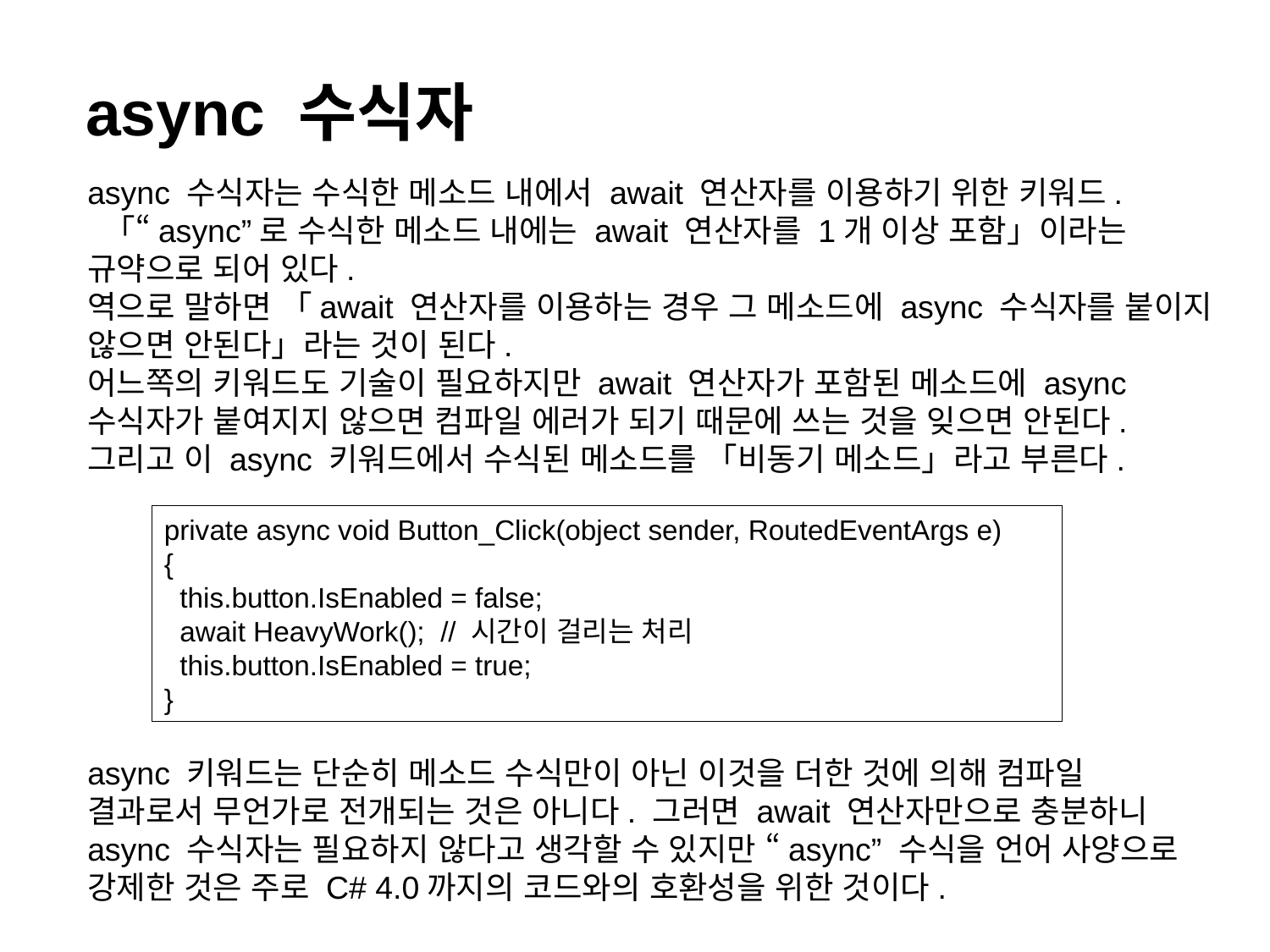

async 수식자
async 수식자는 수식한 메소드 내에서 await 연산자를 이용하기 위한 키워드.
 「“async”로 수식한 메소드 내에는 await 연산자를 1개 이상 포함」이라는 규약으로 되어 있다.
역으로 말하면 「await 연산자를 이용하는 경우 그 메소드에 async 수식자를 붙이지 않으면 안된다」라는 것이 된다.
어느쪽의 키워드도 기술이 필요하지만 await 연산자가 포함된 메소드에 async 수식자가 붙여지지 않으면 컴파일 에러가 되기 때문에 쓰는 것을 잊으면 안된다.
그리고 이 async 키워드에서 수식된 메소드를 「비동기 메소드」라고 부른다.
private async void Button_Click(object sender, RoutedEventArgs e)
{
  this.button.IsEnabled = false;
  await HeavyWork();  // 시간이 걸리는 처리
  this.button.IsEnabled = true;
}
async 키워드는 단순히 메소드 수식만이 아닌 이것을 더한 것에 의해 컴파일 결과로서 무언가로 전개되는 것은 아니다. 그러면 await 연산자만으로 충분하니 async 수식자는 필요하지 않다고 생각할 수 있지만 “async” 수식을 언어 사양으로 강제한 것은 주로 C# 4.0까지의 코드와의 호환성을 위한 것이다.